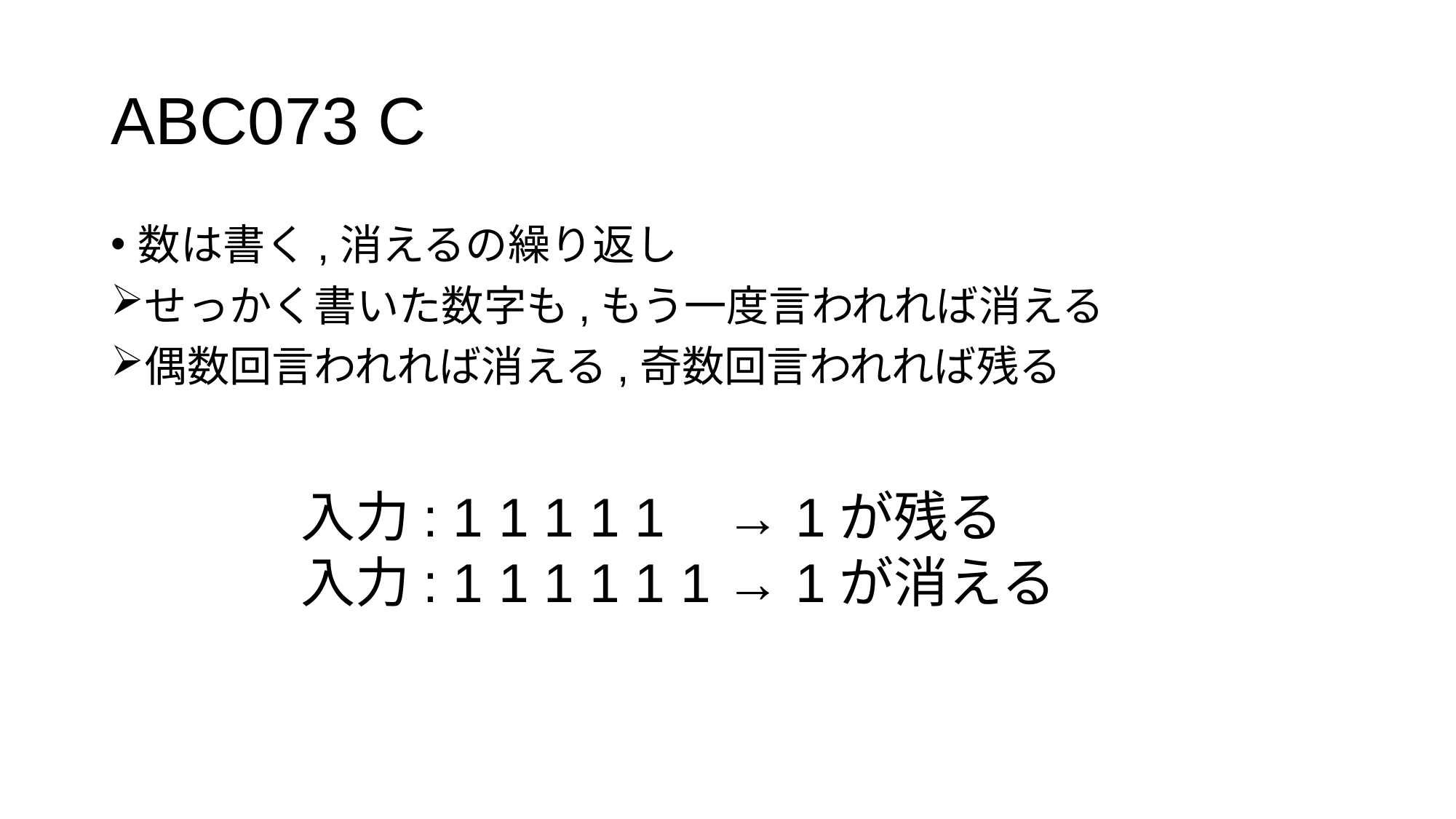

# ABC073 C
数は書く,消えるの繰り返し
せっかく書いた数字も,もう一度言われれば消える
偶数回言われれば消える,奇数回言われれば残る
入力: 1 1 1 1 1    → 1が残る
入力: 1 1 1 1 1 1 → 1が消える